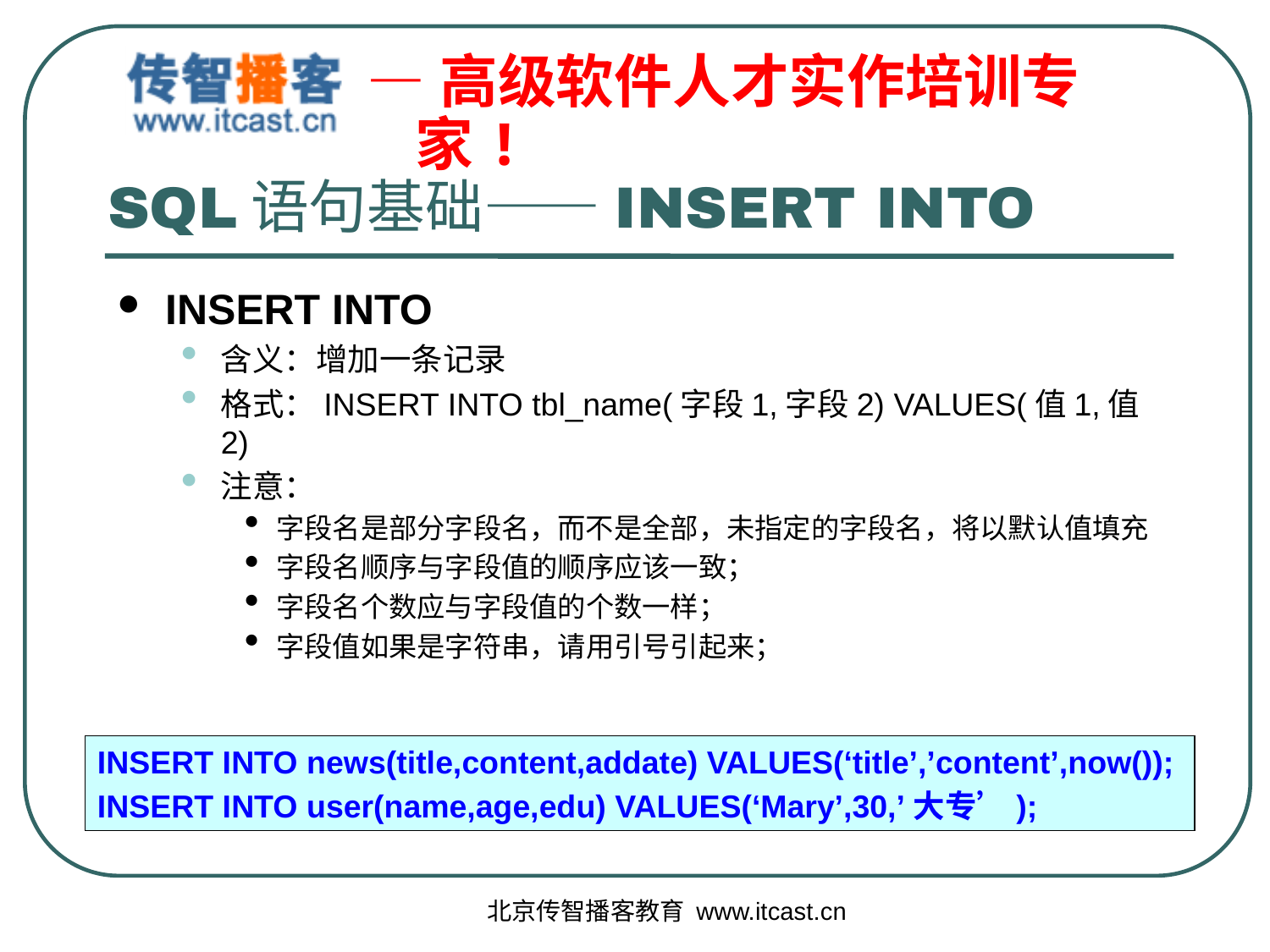

SQL语句基础——INSERT INTO
INSERT INTO
含义：增加一条记录
格式：INSERT INTO tbl_name(字段1,字段2) VALUES(值1,值2)
注意：
字段名是部分字段名，而不是全部，未指定的字段名，将以默认值填充
字段名顺序与字段值的顺序应该一致；
字段名个数应与字段值的个数一样；
字段值如果是字符串，请用引号引起来；

INSERT INTO news(title,content,addate) VALUES(‘title’,’content’,now());
INSERT INTO user(name,age,edu) VALUES(‘Mary’,30,’大专’);